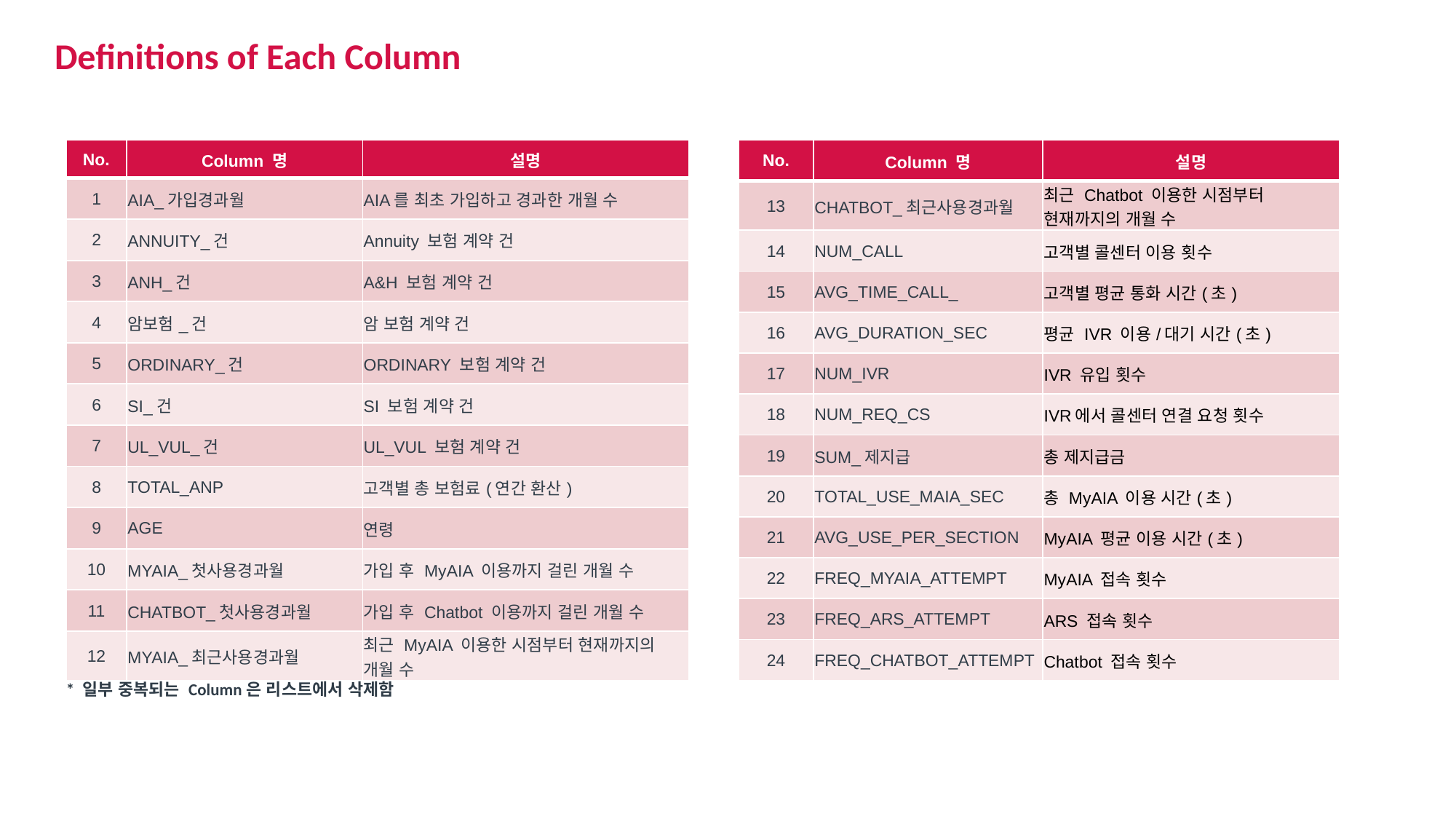

Definitions of Each Column
| No. | Column 명 | 설명 |
| --- | --- | --- |
| 1 | AIA\_가입경과월 | AIA를 최초 가입하고 경과한 개월 수 |
| 2 | ANNUITY\_건 | Annuity 보험 계약 건 |
| 3 | ANH\_건 | A&H 보험 계약 건 |
| 4 | 암보험\_건 | 암 보험 계약 건 |
| 5 | ORDINARY\_건 | ORDINARY 보험 계약 건 |
| 6 | SI\_건 | SI 보험 계약 건 |
| 7 | UL\_VUL\_건 | UL\_VUL 보험 계약 건 |
| 8 | TOTAL\_ANP | 고객별 총 보험료(연간 환산) |
| 9 | AGE | 연령 |
| 10 | MYAIA\_첫사용경과월 | 가입 후 MyAIA 이용까지 걸린 개월 수 |
| 11 | CHATBOT\_첫사용경과월 | 가입 후 Chatbot 이용까지 걸린 개월 수 |
| 12 | MYAIA\_최근사용경과월 | 최근 MyAIA 이용한 시점부터 현재까지의 개월 수 |
| No. | Column 명 | 설명 |
| --- | --- | --- |
| 13 | CHATBOT\_최근사용경과월 | 최근 Chatbot 이용한 시점부터 현재까지의 개월 수 |
| 14 | NUM\_CALL | 고객별 콜센터 이용 횟수 |
| 15 | AVG\_TIME\_CALL\_ | 고객별 평균 통화 시간(초) |
| 16 | AVG\_DURATION\_SEC | 평균 IVR 이용/대기 시간(초) |
| 17 | NUM\_IVR | IVR 유입 횟수 |
| 18 | NUM\_REQ\_CS | IVR에서 콜센터 연결 요청 횟수 |
| 19 | SUM\_제지급 | 총 제지급금 |
| 20 | TOTAL\_USE\_MAIA\_SEC | 총 MyAIA 이용 시간(초) |
| 21 | AVG\_USE\_PER\_SECTION | MyAIA 평균 이용 시간(초) |
| 22 | FREQ\_MYAIA\_ATTEMPT | MyAIA 접속 횟수 |
| 23 | FREQ\_ARS\_ATTEMPT | ARS 접속 횟수 |
| 24 | FREQ\_CHATBOT\_ATTEMPT | Chatbot 접속 횟수 |

* 일부 중복되는 Column은 리스트에서 삭제함